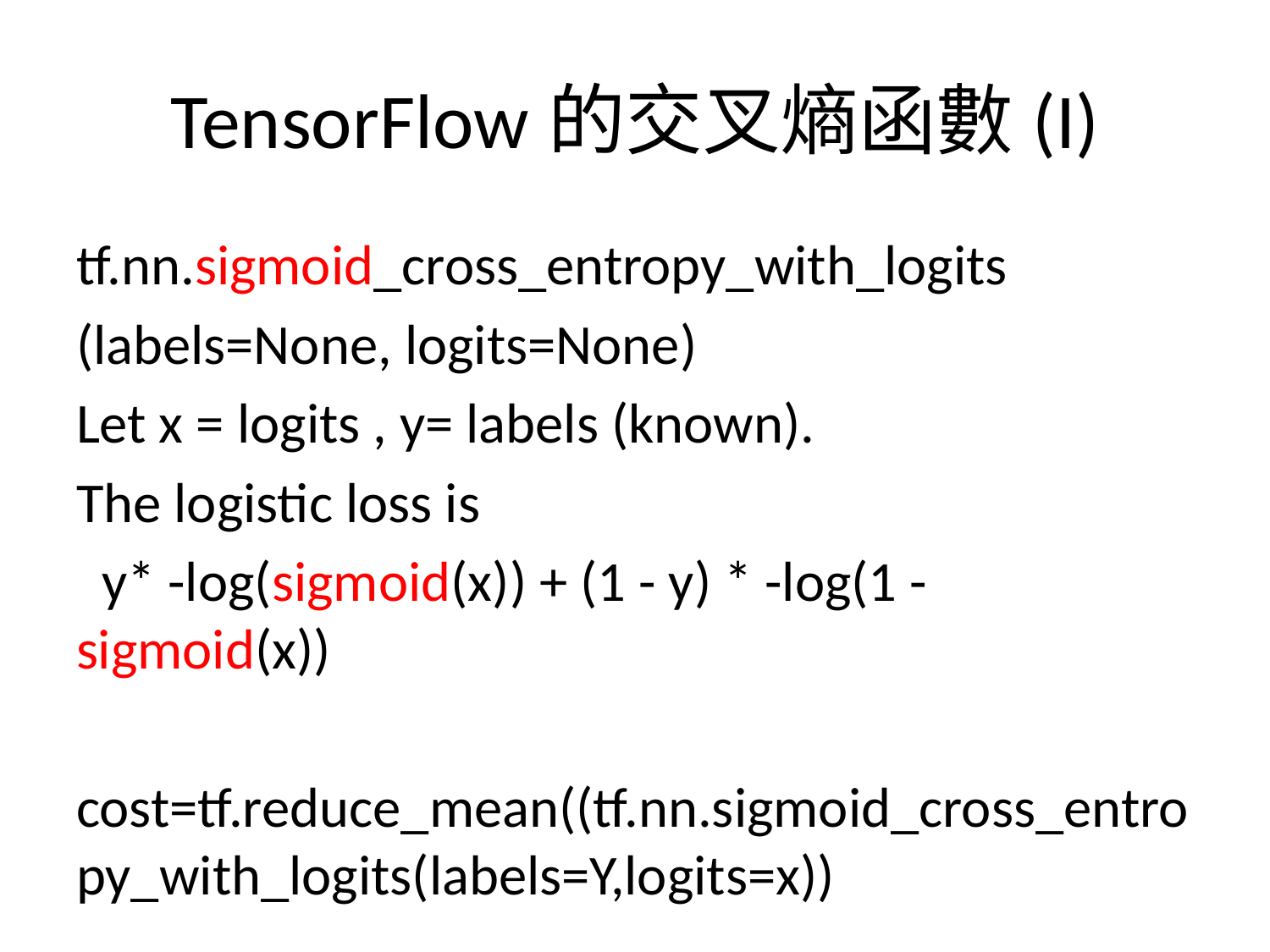

# TensorFlow的交叉熵函數(I)
tf.nn.sigmoid_cross_entropy_with_logits
(labels=None, logits=None)
Let x = logits , y= labels (known).
The logistic loss is
  y* -log(sigmoid(x)) + (1 - y) * -log(1 - sigmoid(x))

cost=tf.reduce_mean((tf.nn.sigmoid_cross_entropy_with_logits(labels=Y,logits=x))